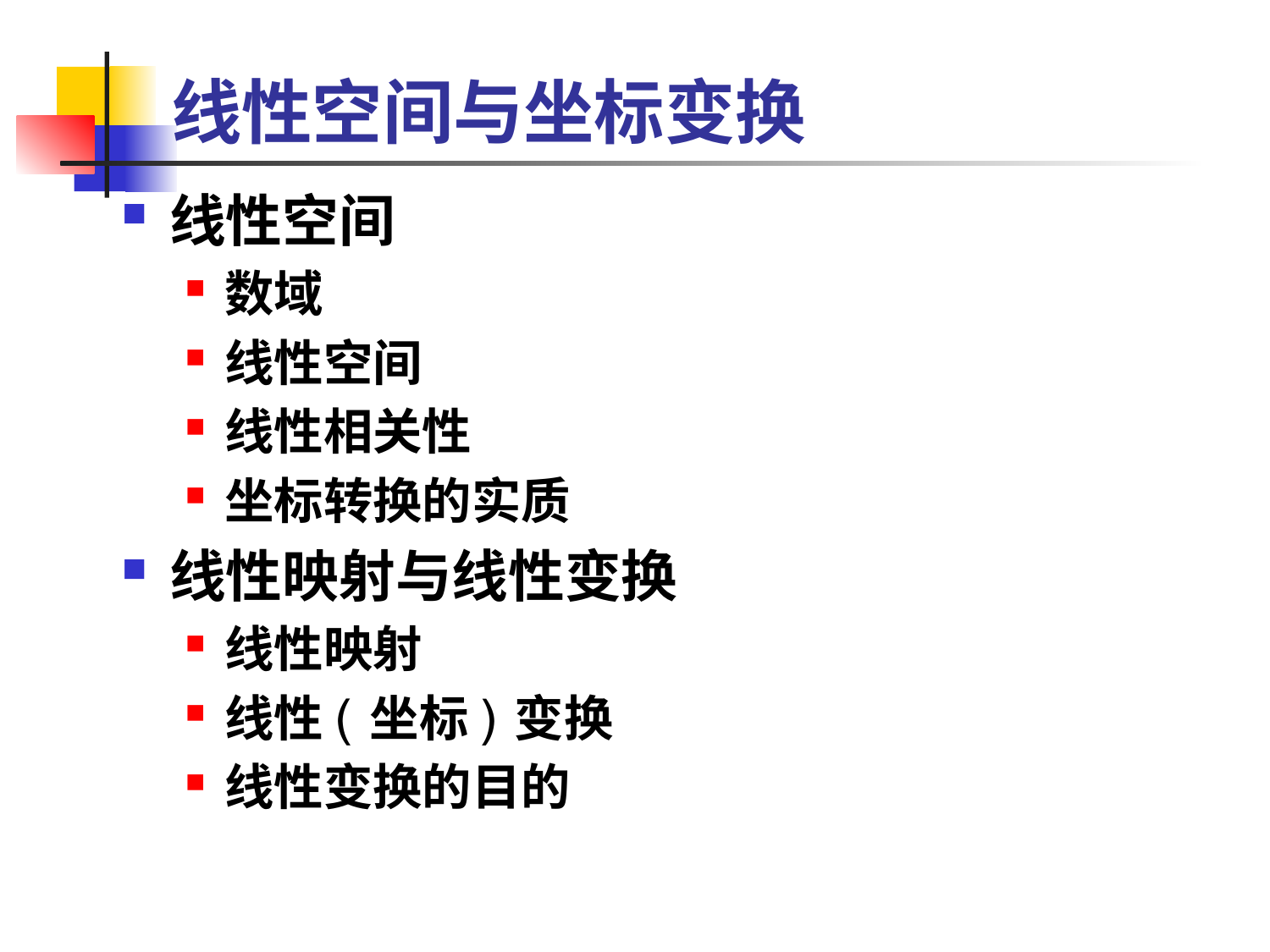

# 线性空间与坐标变换
线性空间
数域
线性空间
线性相关性
坐标转换的实质
线性映射与线性变换
线性映射
线性(坐标)变换
线性变换的目的